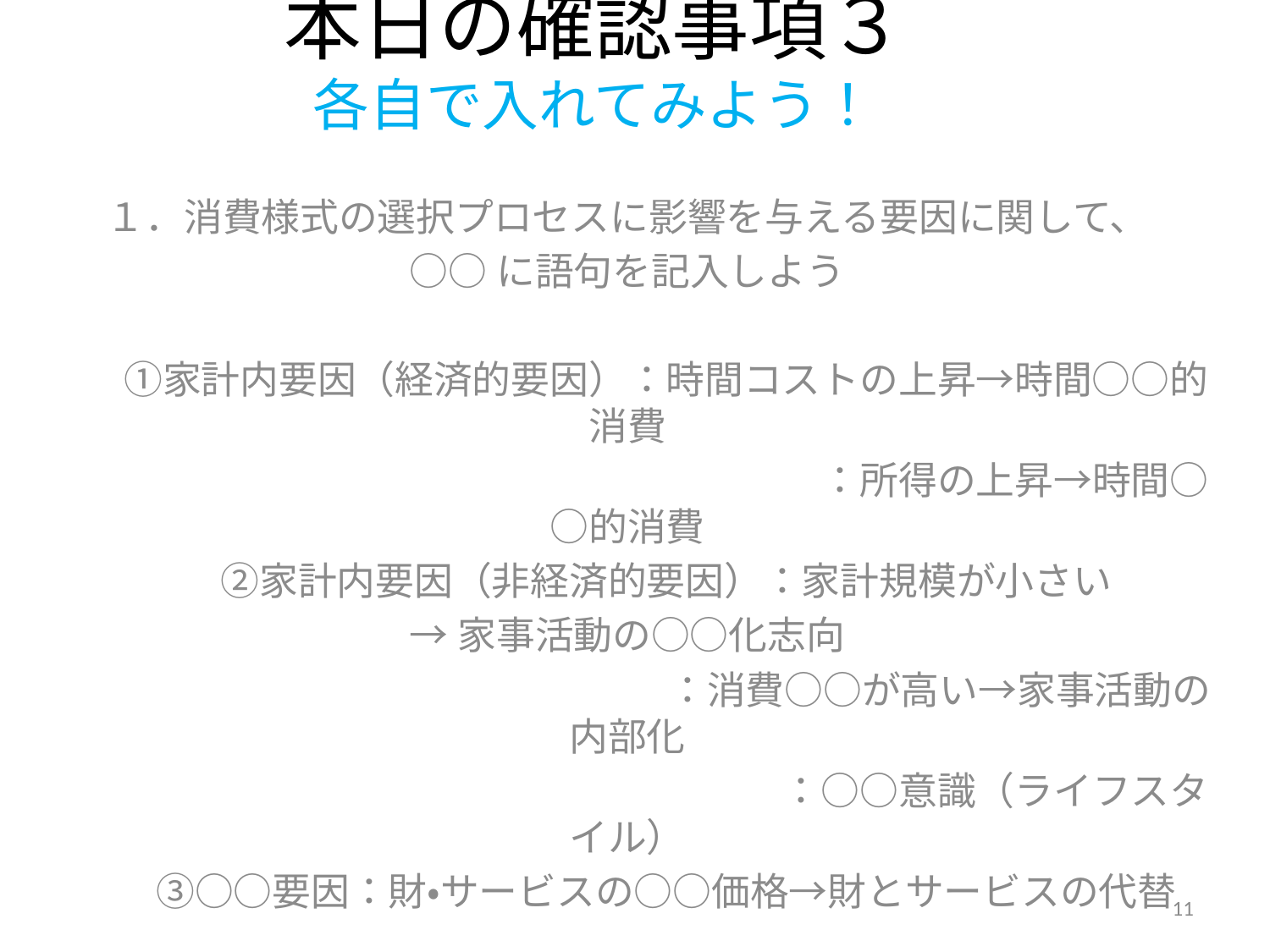

# 本日の確認事項３ 各自で入れてみよう！
１．消費様式の選択プロセスに影響を与える要因に関して、
○○に語句を記入しよう

　　①家計内要因（経済的要因）：時間コストの上昇→時間○○的消費
　　　　　　　　　　　　　　　　　　　　：所得の上昇→時間○○的消費
　　②家計内要因（非経済的要因）：家計規模が小さい
→家事活動の○○化志向
　　　　　　　		　　　：消費○○が高い→家事活動の内部化
　　　　　　　　　　　　　　　　　　　：○○意識（ライフスタイル）
　　③○○要因：財・サービスの○○価格→財とサービスの代替

11